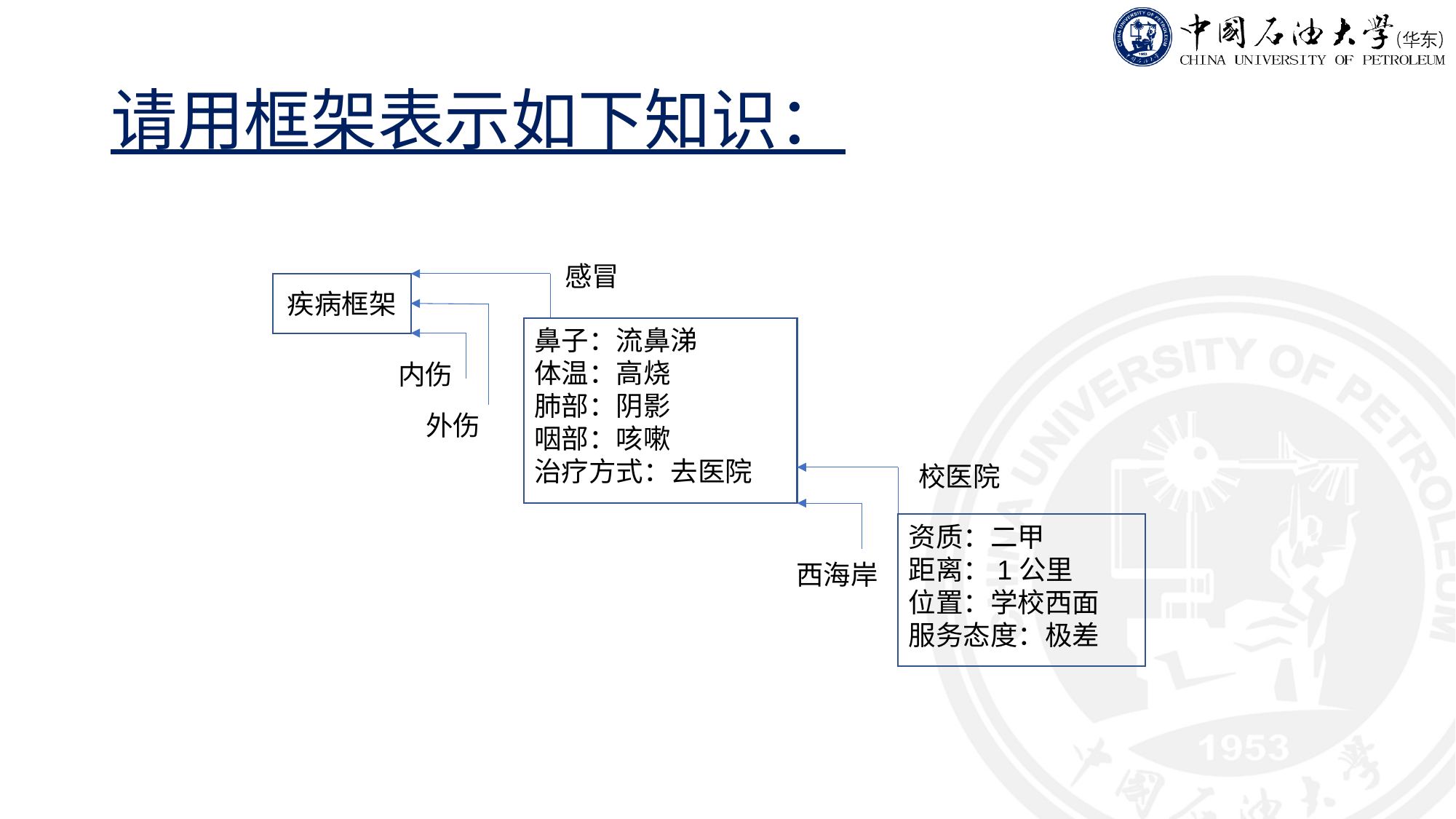

# 请用框架表示如下知识：
感冒
疾病框架
鼻子：流鼻涕
体温：高烧
肺部：阴影
咽部：咳嗽
治疗方式：去医院
内伤
外伤
校医院
资质：二甲
距离：1公里
位置：学校西面
服务态度：极差
西海岸